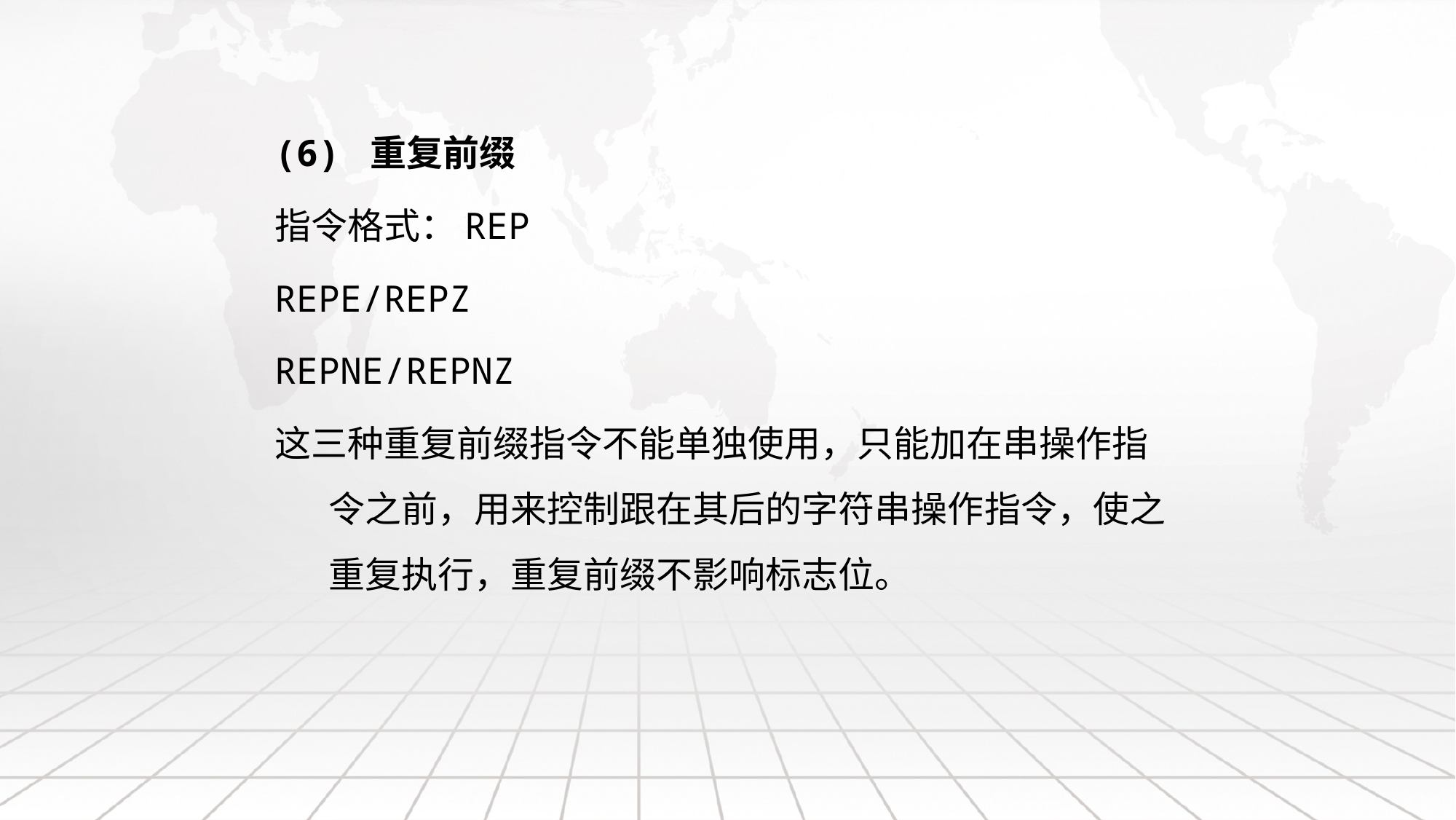

(6) 重复前缀
指令格式：REP
REPE/REPZ
REPNE/REPNZ
这三种重复前缀指令不能单独使用，只能加在串操作指令之前，用来控制跟在其后的字符串操作指令，使之重复执行，重复前缀不影响标志位。